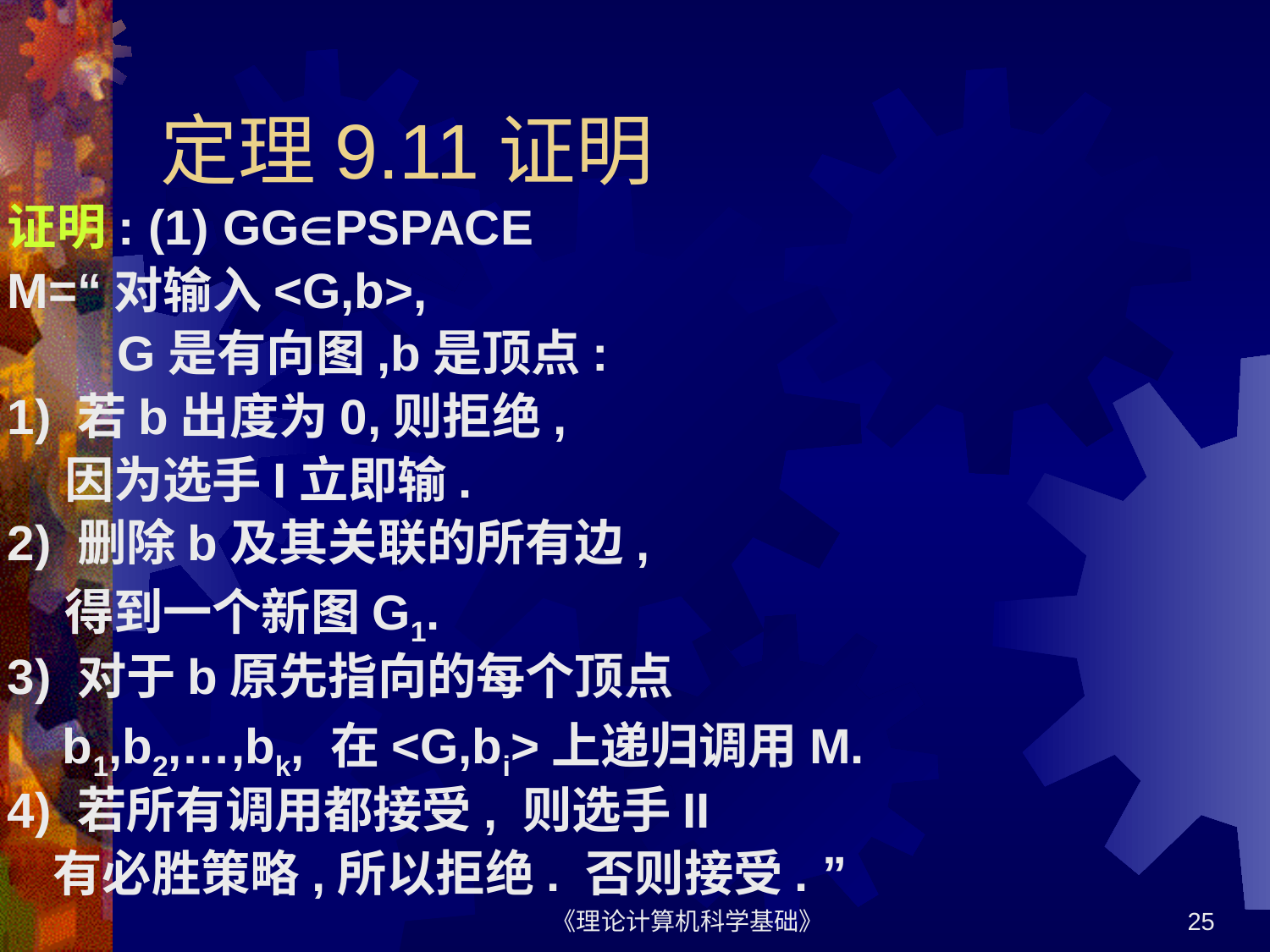

# 定理9.11证明
证明: (1) GG∈PSPACE
M=“对输入<G,b>,
        G是有向图,b是顶点:
1) 若b出度为0,则拒绝,
    因为选手I立即输.
2) 删除b及其关联的所有边,
    得到一个新图G1.
3) 对于b原先指向的每个顶点
    b1,b2,…,bk, 在<G,bi>上递归调用M.
4) 若所有调用都接受, 则选手II
   有必胜策略,所以拒绝. 否则接受. ”
《理论计算机科学基础》
25